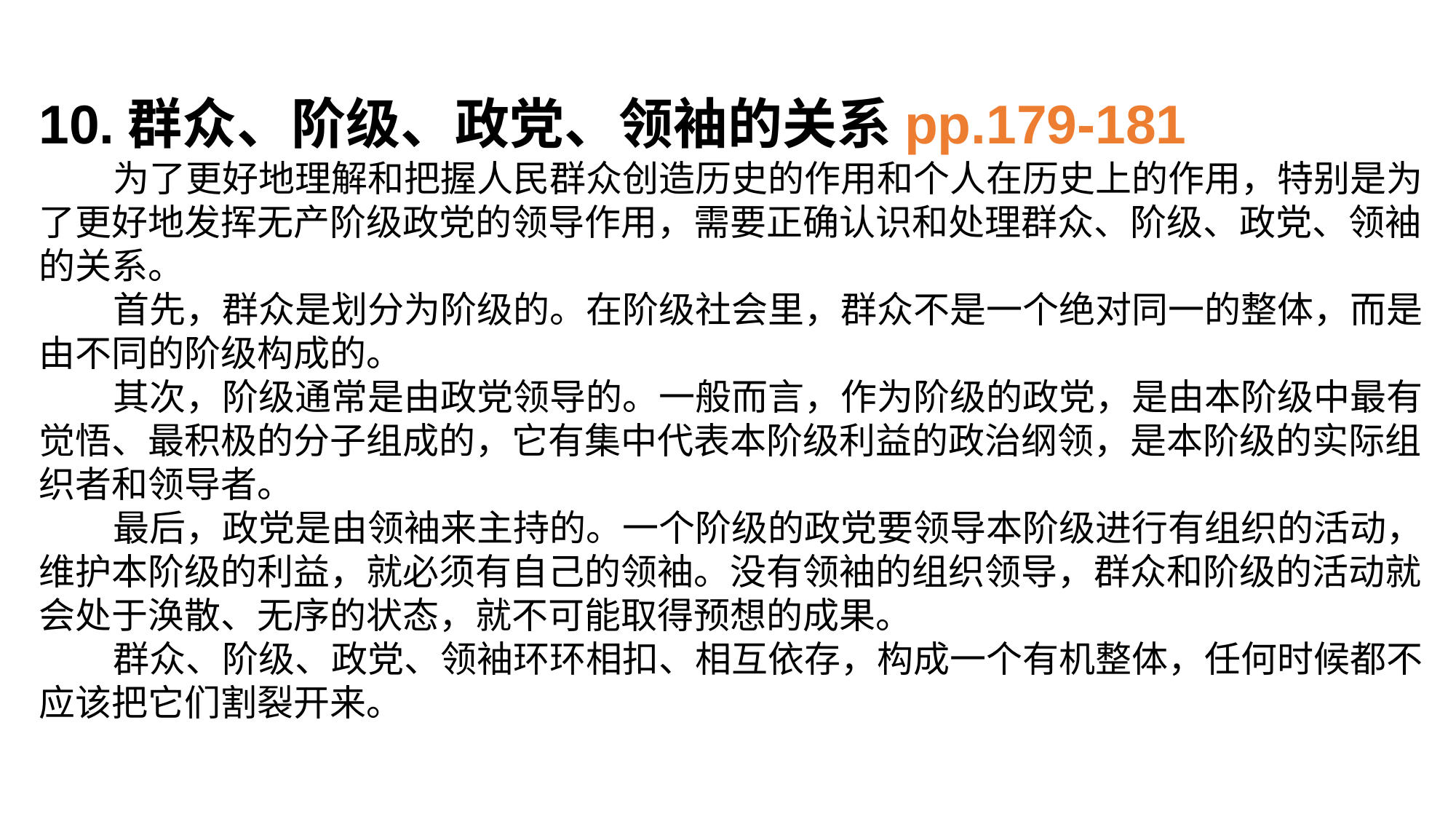

10.群众、阶级、政党、领袖的关系pp.179-181
        为了更好地理解和把握人民群众创造历史的作用和个人在历史上的作用，特别是为了更好地发挥无产阶级政党的领导作用，需要正确认识和处理群众、阶级、政党、领袖的关系。
        首先，群众是划分为阶级的。在阶级社会里，群众不是一个绝对同一的整体，而是由不同的阶级构成的。
        其次，阶级通常是由政党领导的。一般而言，作为阶级的政党，是由本阶级中最有觉悟、最积极的分子组成的，它有集中代表本阶级利益的政治纲领，是本阶级的实际组织者和领导者。
        最后，政党是由领袖来主持的。一个阶级的政党要领导本阶级进行有组织的活动，维护本阶级的利益，就必须有自己的领袖。没有领袖的组织领导，群众和阶级的活动就会处于涣散、无序的状态，就不可能取得预想的成果。
        群众、阶级、政党、领袖环环相扣、相互依存，构成一个有机整体，任何时候都不应该把它们割裂开来。